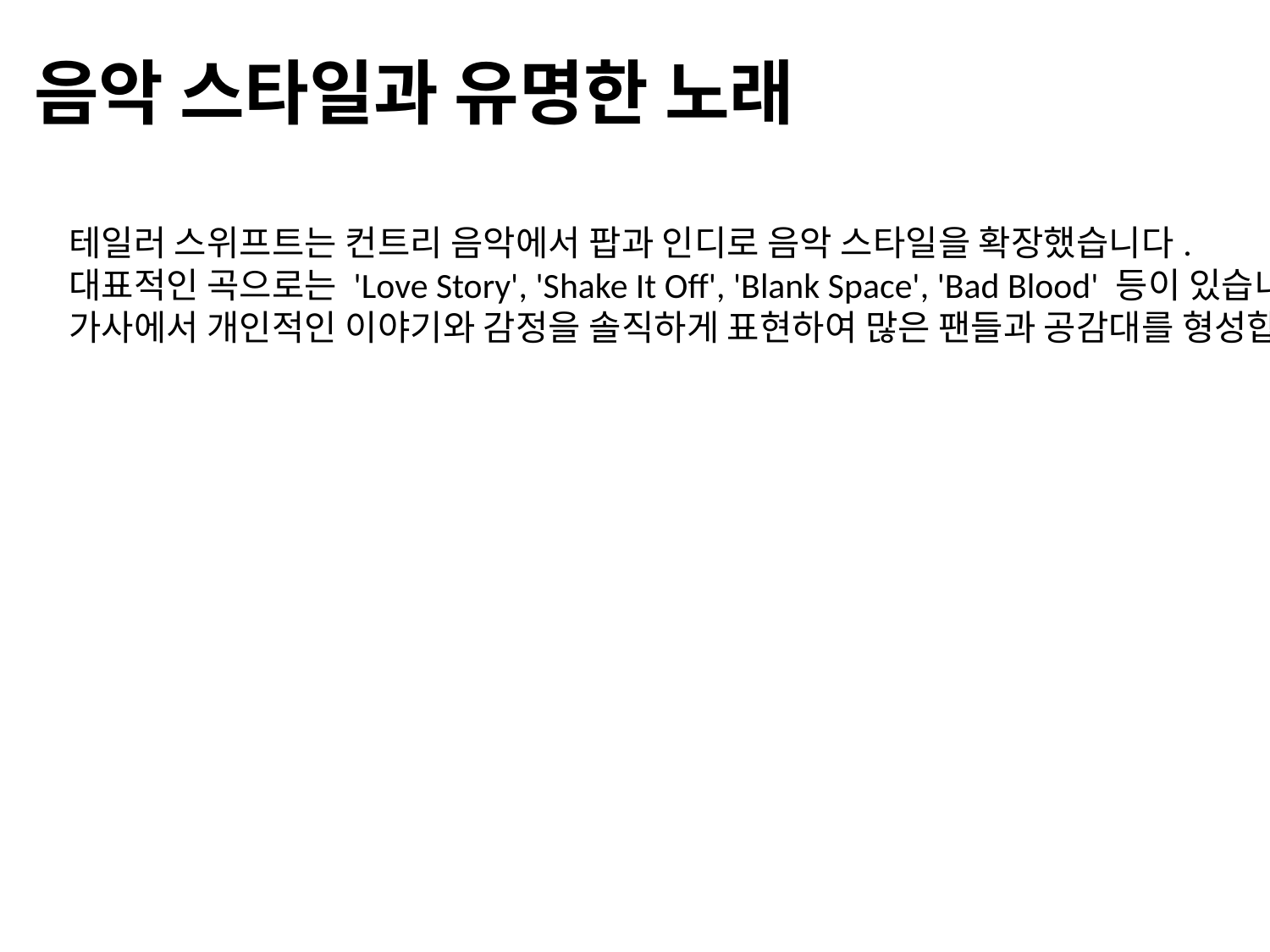

음악 스타일과 유명한 노래
#

테일러 스위프트는 컨트리 음악에서 팝과 인디로 음악 스타일을 확장했습니다.
대표적인 곡으로는 'Love Story', 'Shake It Off', 'Blank Space', 'Bad Blood' 등이 있습니다.
가사에서 개인적인 이야기와 감정을 솔직하게 표현하여 많은 팬들과 공감대를 형성합니다.